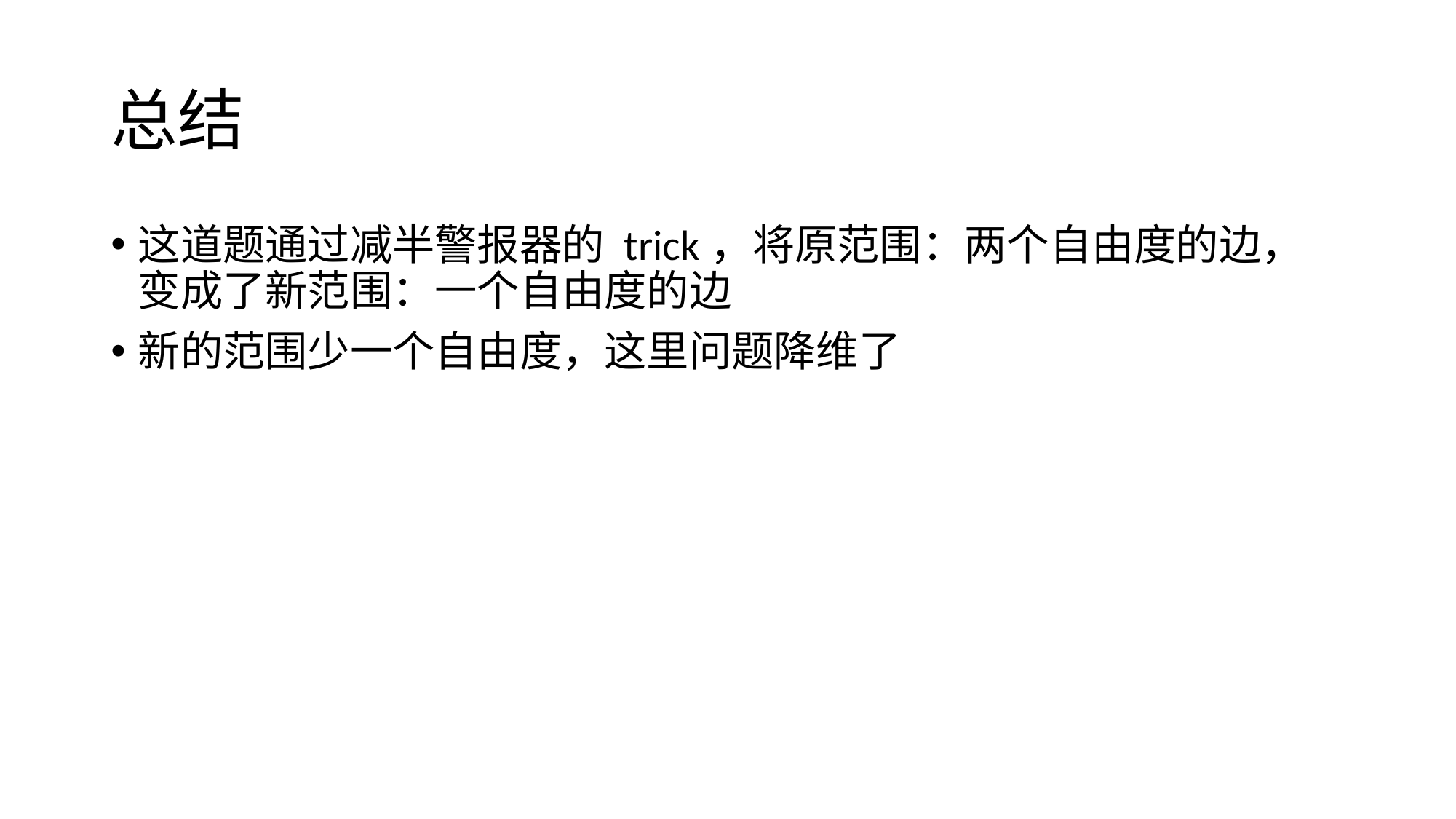

# 总结
这道题通过减半警报器的 trick，将原范围：两个自由度的边，变成了新范围：一个自由度的边
新的范围少一个自由度，这里问题降维了